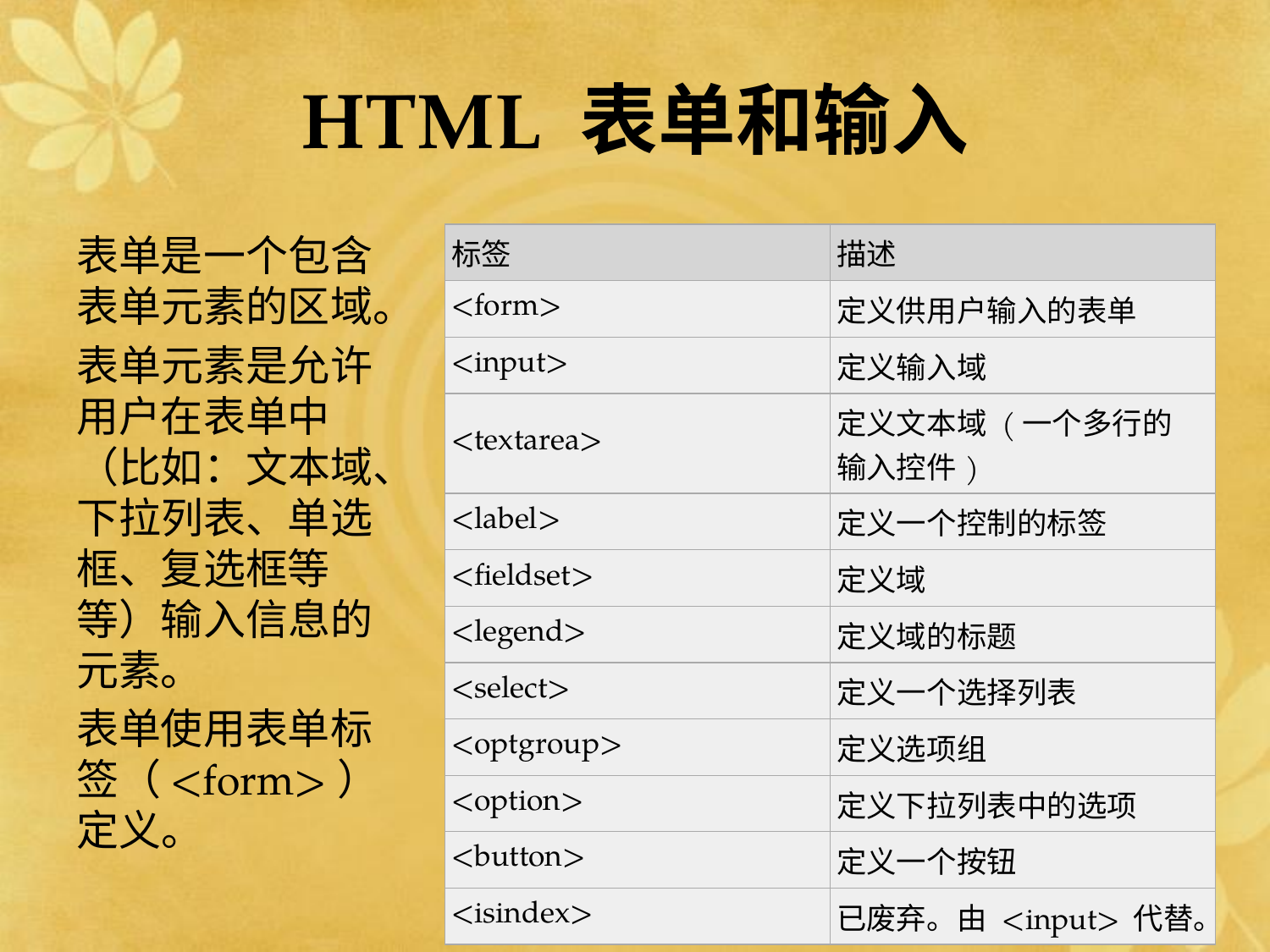

# HTML 表单和输入
表单是一个包含表单元素的区域。
表单元素是允许用户在表单中（比如：文本域、下拉列表、单选框、复选框等等）输入信息的元素。
表单使用表单标签（<form>）定义。
| 标签 | 描述 |
| --- | --- |
| <form> | 定义供用户输入的表单 |
| <input> | 定义输入域 |
| <textarea> | 定义文本域 (一个多行的输入控件) |
| <label> | 定义一个控制的标签 |
| <fieldset> | 定义域 |
| <legend> | 定义域的标题 |
| <select> | 定义一个选择列表 |
| <optgroup> | 定义选项组 |
| <option> | 定义下拉列表中的选项 |
| <button> | 定义一个按钮 |
| <isindex> | 已废弃。由 <input> 代替。 |